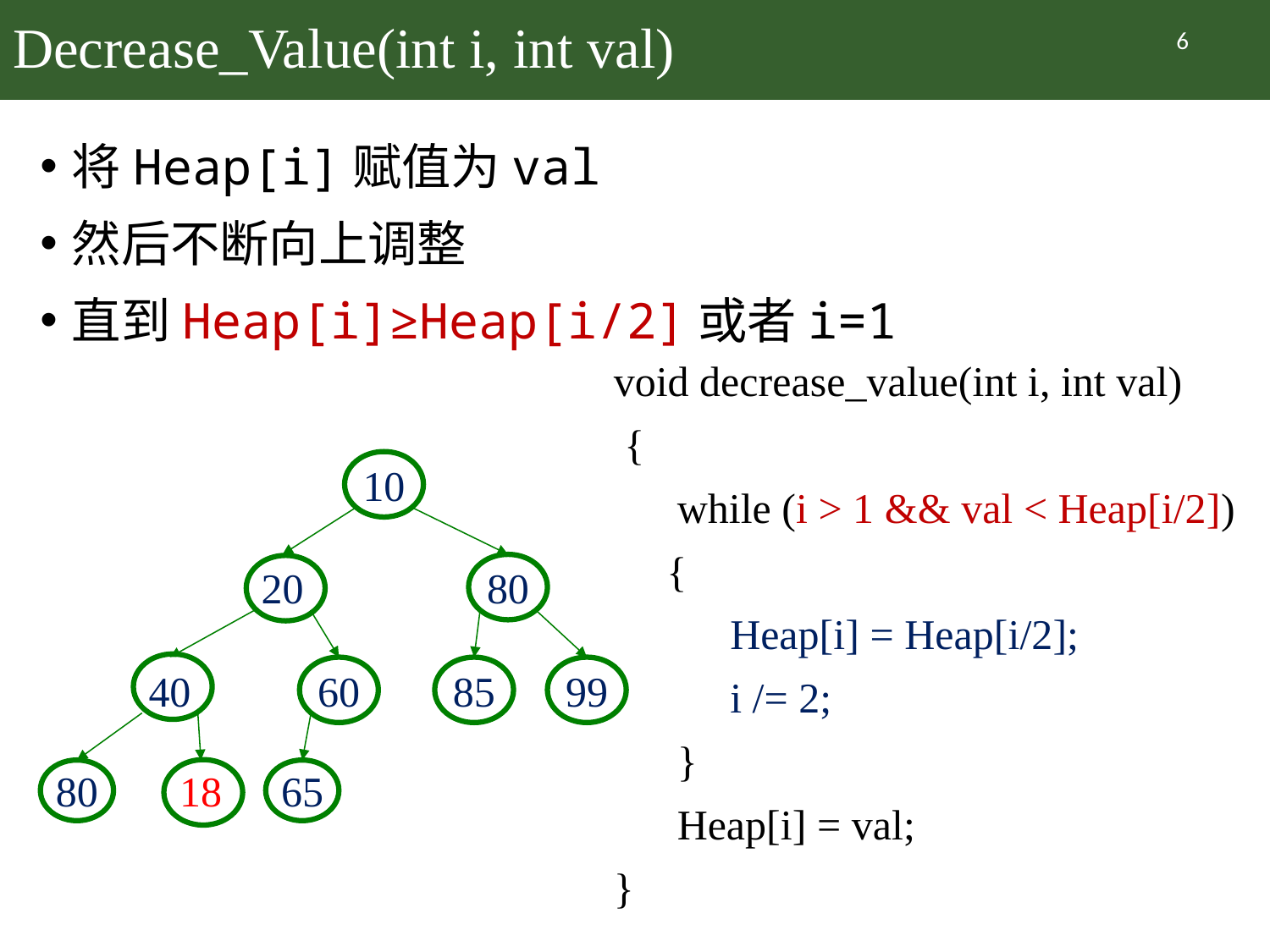

# Decrease_Value(int i, int val)
6
将Heap[i]赋值为val
然后不断向上调整
直到Heap[i]≥Heap[i/2]或者i=1
void decrease_value(int i, int val)
 {
      while (i > 1 && val < Heap[i/2])
     {
           Heap[i] = Heap[i/2];
           i /= 2;
      }
      Heap[i] = val;
}
10
20
80

40
60
85
99

80
18
65